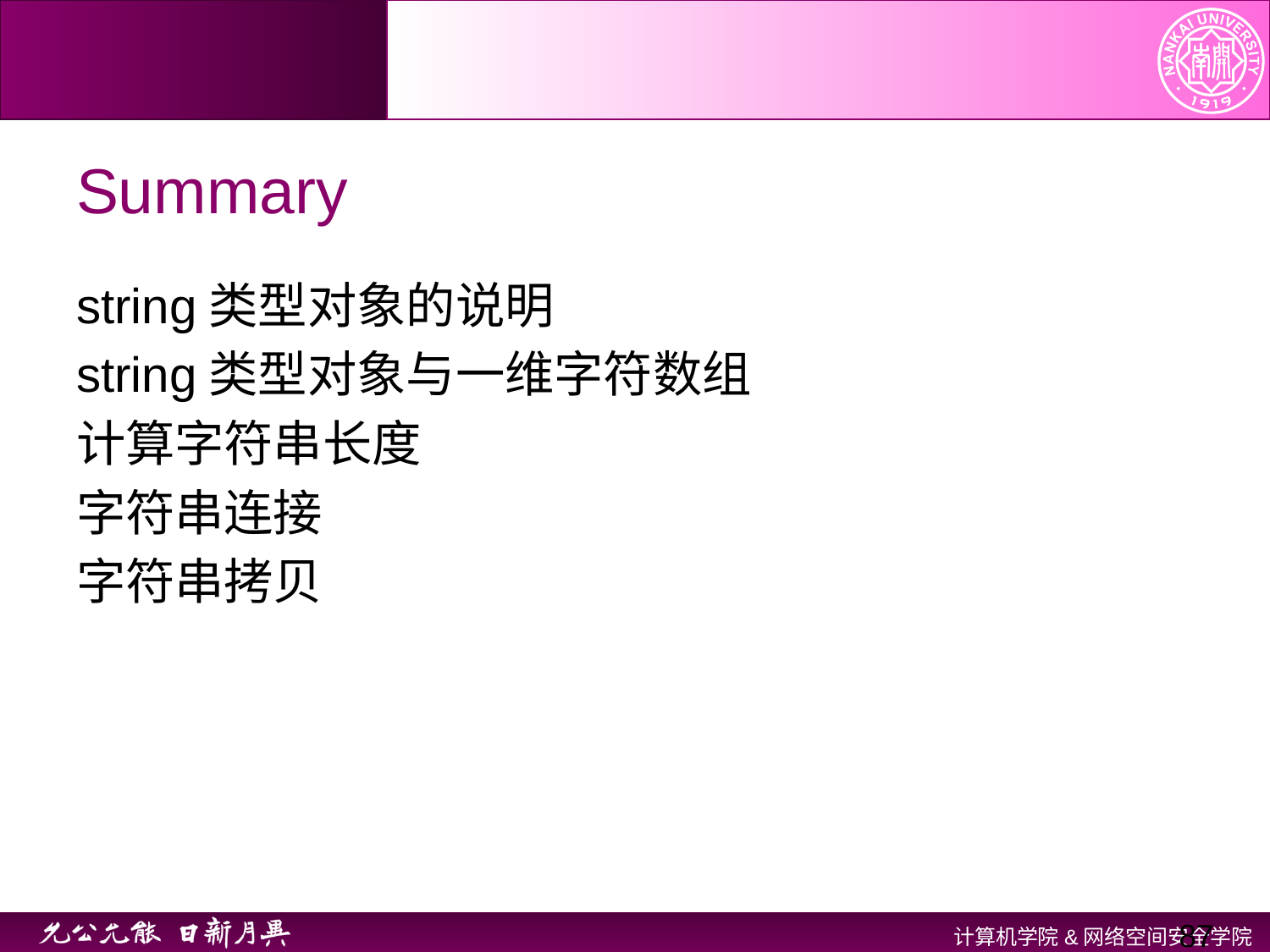

# Summary
string类型对象的说明
string类型对象与一维字符数组
计算字符串长度
字符串连接
字符串拷贝
87